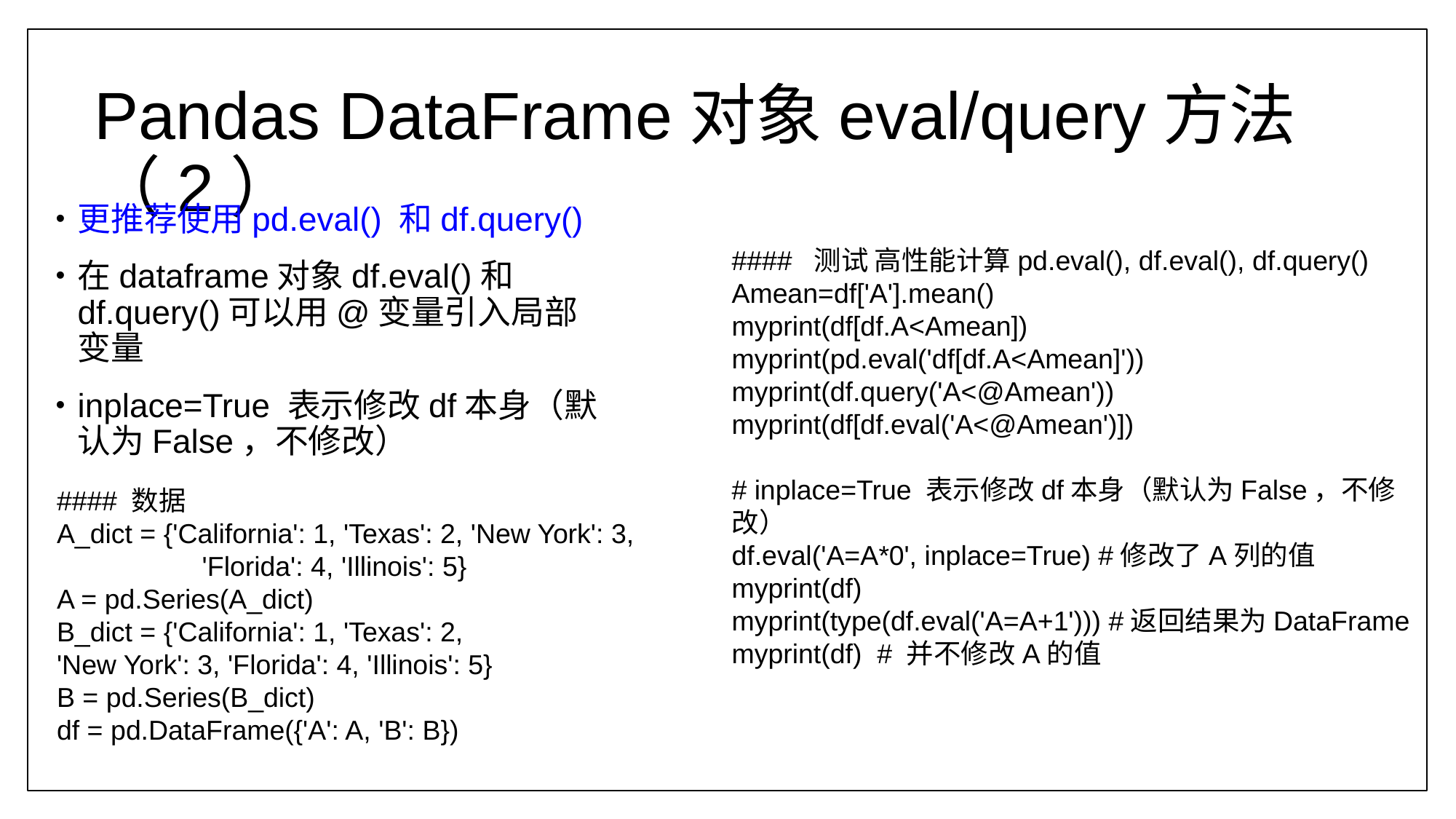

# Pandas DataFrame对象eval/query方法（2）
更推荐使用pd.eval() 和df.query()
在dataframe对象df.eval()和df.query()可以用@变量引入局部变量
inplace=True 表示修改df本身（默认为False，不修改）
####  测试 高性能计算pd.eval(), df.eval(), df.query()
Amean=df['A'].mean()
myprint(df[df.A<Amean])
myprint(pd.eval('df[df.A<Amean]'))
myprint(df.query('A<@Amean'))
myprint(df[df.eval('A<@Amean')])

# inplace=True 表示修改df本身（默认为False，不修改）
df.eval('A=A*0', inplace=True) #修改了A列的值
myprint(df)
myprint(type(df.eval('A=A+1'))) #返回结果为DataFrame
myprint(df)  # 并不修改A的值

#### 数据
A_dict = {'California': 1, 'Texas': 2, 'New York': 3,
                   'Florida': 4, 'Illinois': 5}
A = pd.Series(A_dict)
B_dict = {'California': 1, 'Texas': 2,
'New York': 3, 'Florida': 4, 'Illinois': 5}
B = pd.Series(B_dict)
df = pd.DataFrame({'A': A, 'B': B})